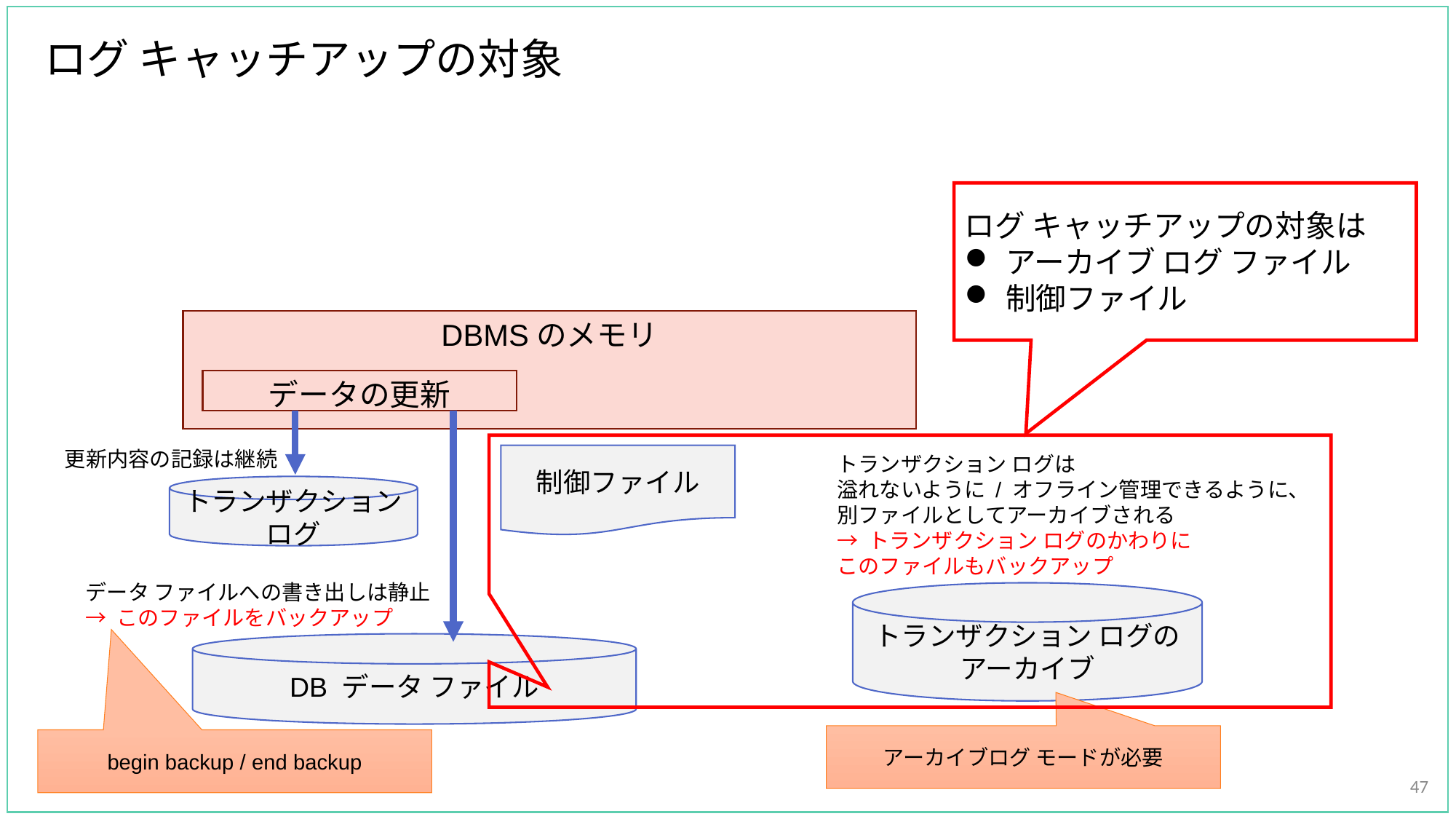

# ログ キャッチアップの対象

ログ キャッチアップの対象は
アーカイブ ログ ファイル
制御ファイル
DBMSのメモリ
データの更新

更新内容の記録は継続
制御ファイル
トランザクション ログは
溢れないように / オフライン管理できるように、
別ファイルとしてアーカイブされる
→ トランザクション ログのかわりに
このファイルもバックアップ
トランザクション
ログ
データ ファイルへの書き出しは静止
→ このファイルをバックアップ
トランザクション ログの
アーカイブ
DB データ ファイル
アーカイブログ モードが必要
begin backup / end backup
47